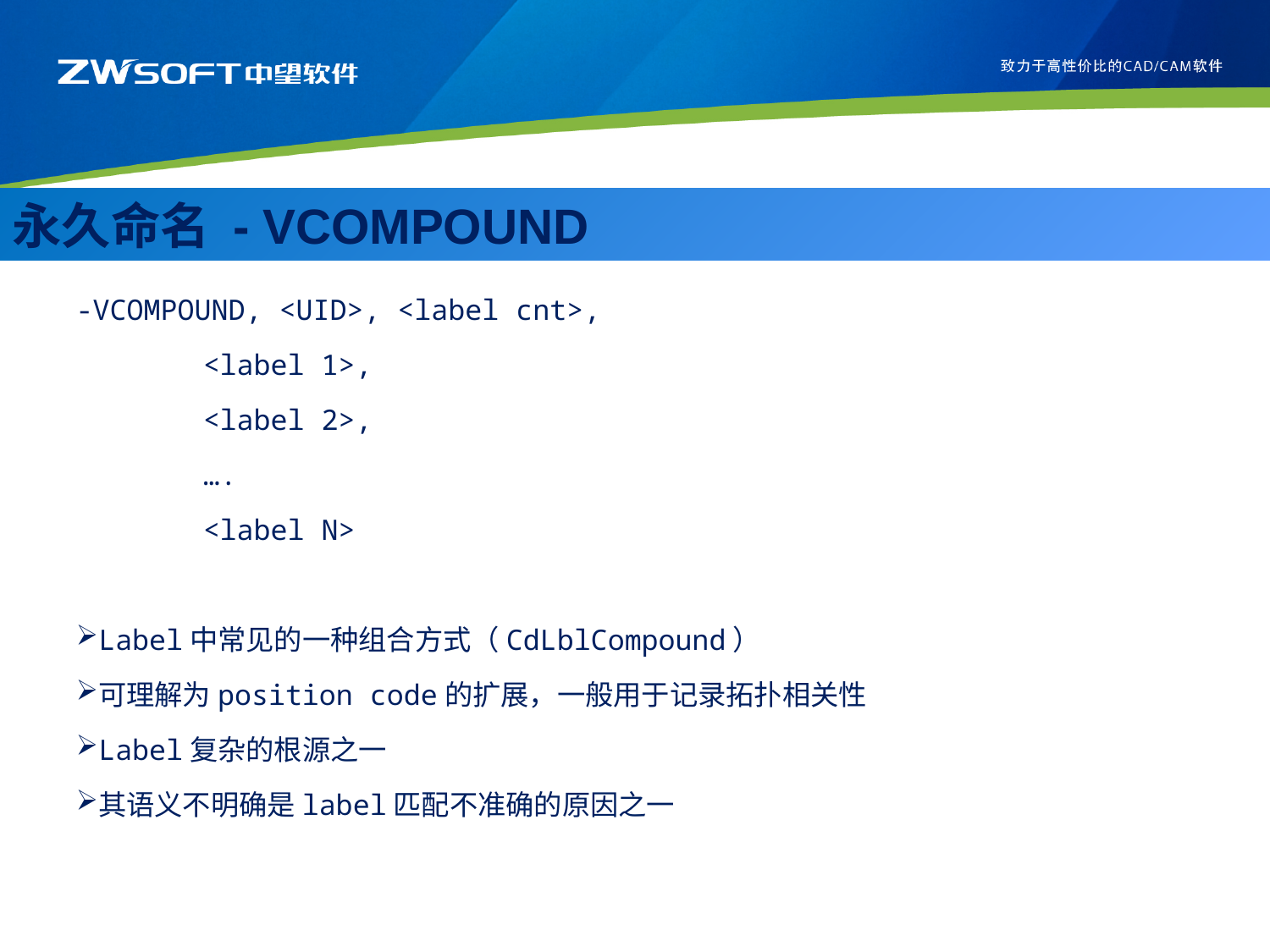

永久命名 - VCOMPOUND
-VCOMPOUND, <UID>, <label cnt>,
	<label 1>,
	<label 2>,
	….
	<label N>

Label中常见的一种组合方式（CdLblCompound）
可理解为position code的扩展，一般用于记录拓扑相关性
Label复杂的根源之一
其语义不明确是label匹配不准确的原因之一